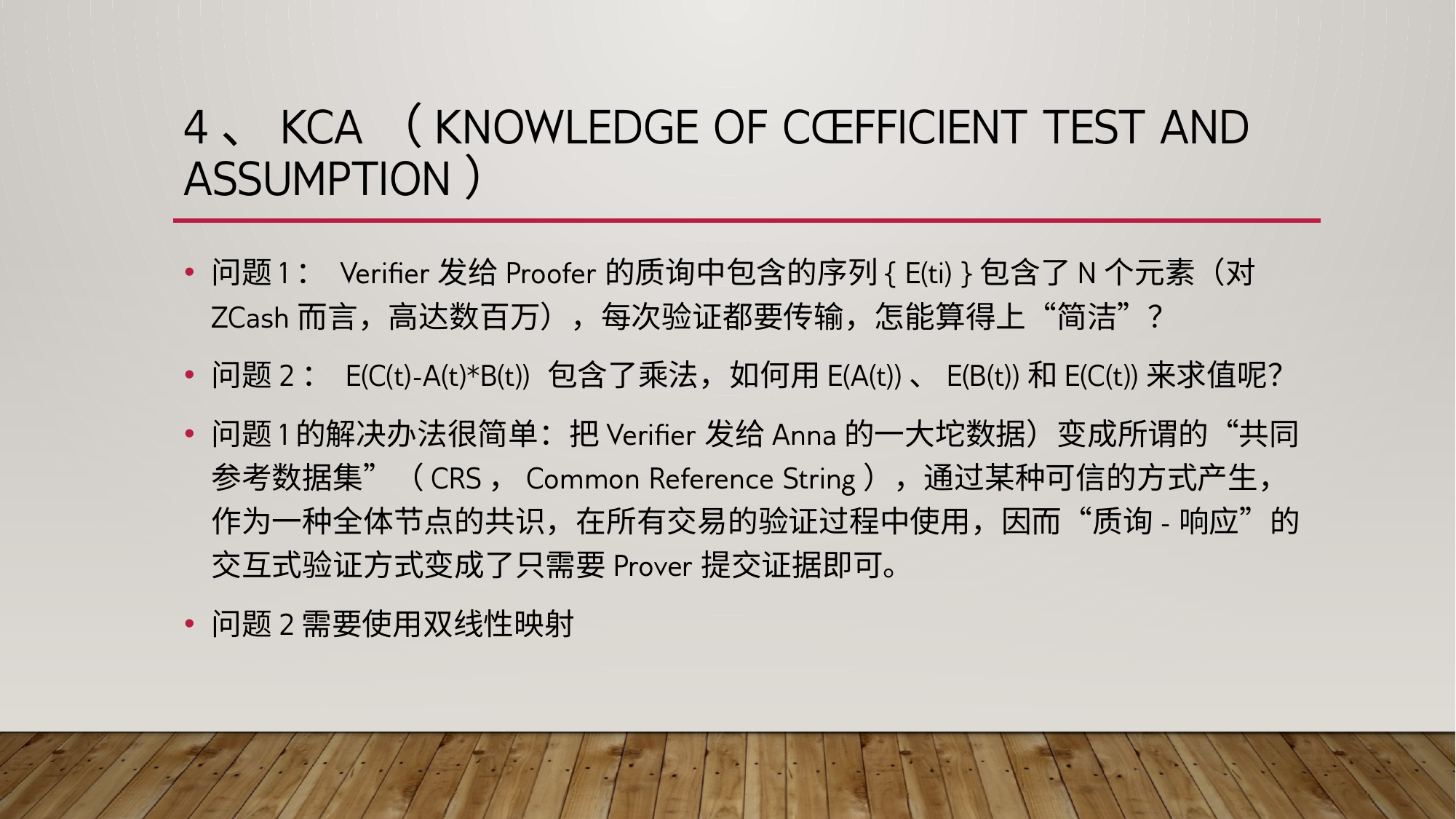

# 4、KCA（Knowledge of Coefficient Test and Assumption）
问题1： Verifier发给Proofer的质询中包含的序列{ E(ti) }包含了N个元素（对ZCash而言，高达数百万），每次验证都要传输，怎能算得上“简洁”？
问题2： E(C(t)-A(t)*B(t)) 包含了乘法，如何用E(A(t))、E(B(t))和E(C(t))来求值呢？
问题1的解决办法很简单：把Verifier发给Anna的一大坨数据）变成所谓的“共同参考数据集”（CRS，Common Reference String），通过某种可信的方式产生，作为一种全体节点的共识，在所有交易的验证过程中使用，因而“质询-响应”的交互式验证方式变成了只需要Prover提交证据即可。
问题2需要使用双线性映射